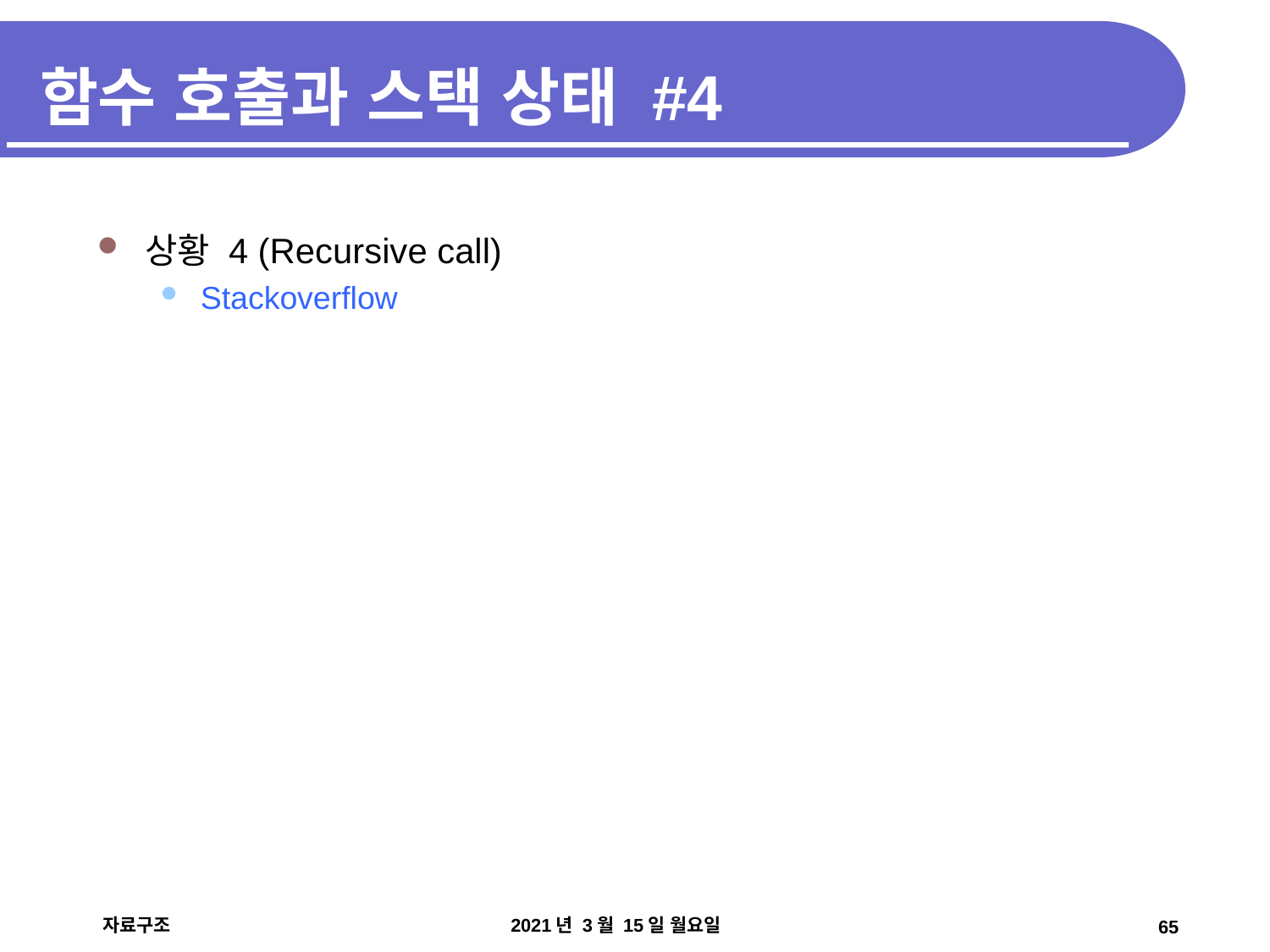

# 함수 호출과 스택 상태 #4
상황 4 (Recursive call)
Stackoverflow
65